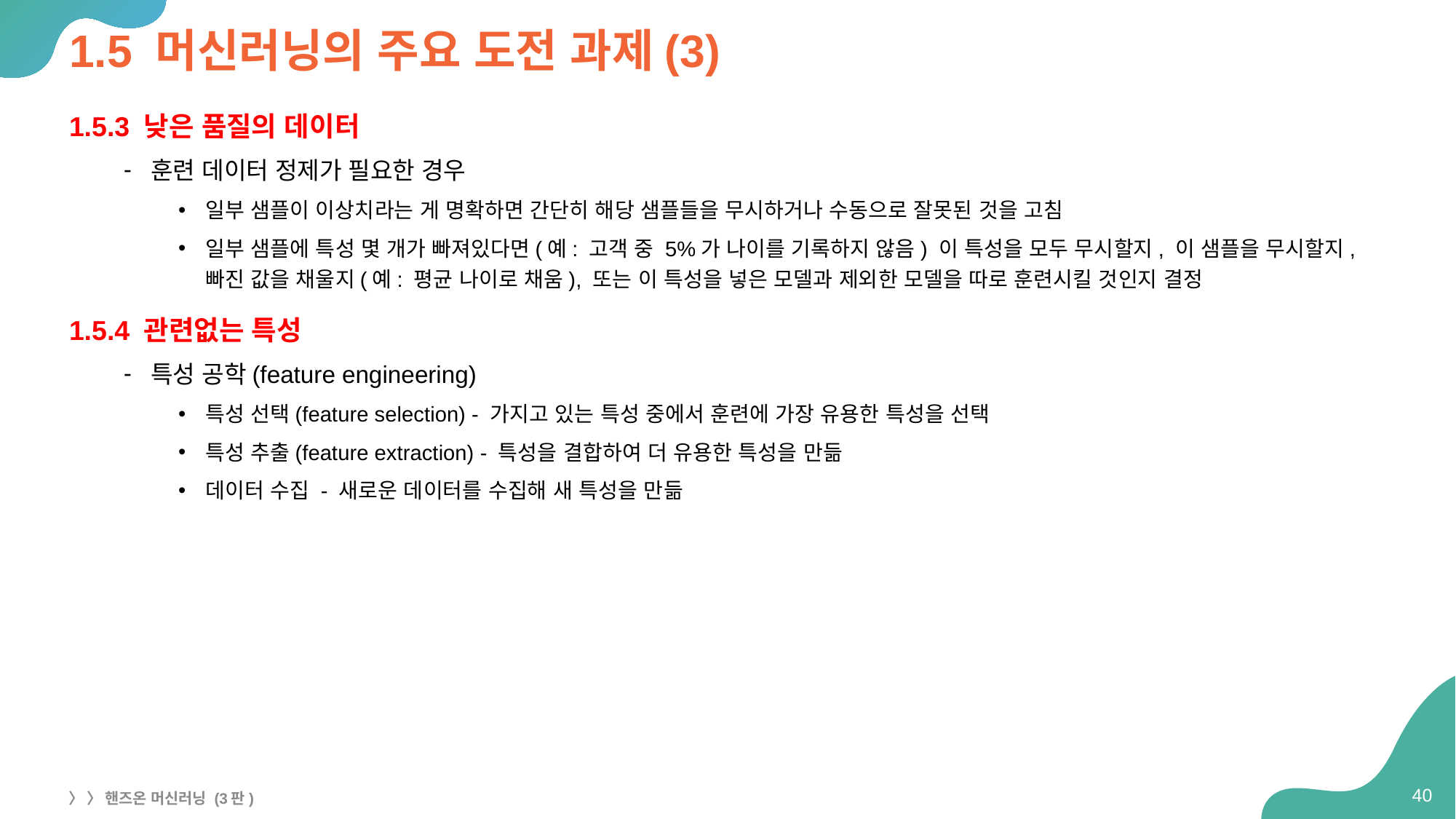

# 1.5 머신러닝의 주요 도전 과제(3)
1.5.3 낮은 품질의 데이터
훈련 데이터 정제가 필요한 경우
일부 샘플이 이상치라는 게 명확하면 간단히 해당 샘플들을 무시하거나 수동으로 잘못된 것을 고침
일부 샘플에 특성 몇 개가 빠져있다면(예: 고객 중 5%가 나이를 기록하지 않음) 이 특성을 모두 무시할지, 이 샘플을 무시할지, 빠진 값을 채울지(예: 평균 나이로 채움), 또는 이 특성을 넣은 모델과 제외한 모델을 따로 훈련시킬 것인지 결정
1.5.4 관련없는 특성
특성 공학(feature engineering)
특성 선택(feature selection) - 가지고 있는 특성 중에서 훈련에 가장 유용한 특성을 선택
특성 추출(feature extraction) - 특성을 결합하여 더 유용한 특성을 만듦
데이터 수집 - 새로운 데이터를 수집해 새 특성을 만듦
40
〉 〉 핸즈온 머신러닝 (3판)